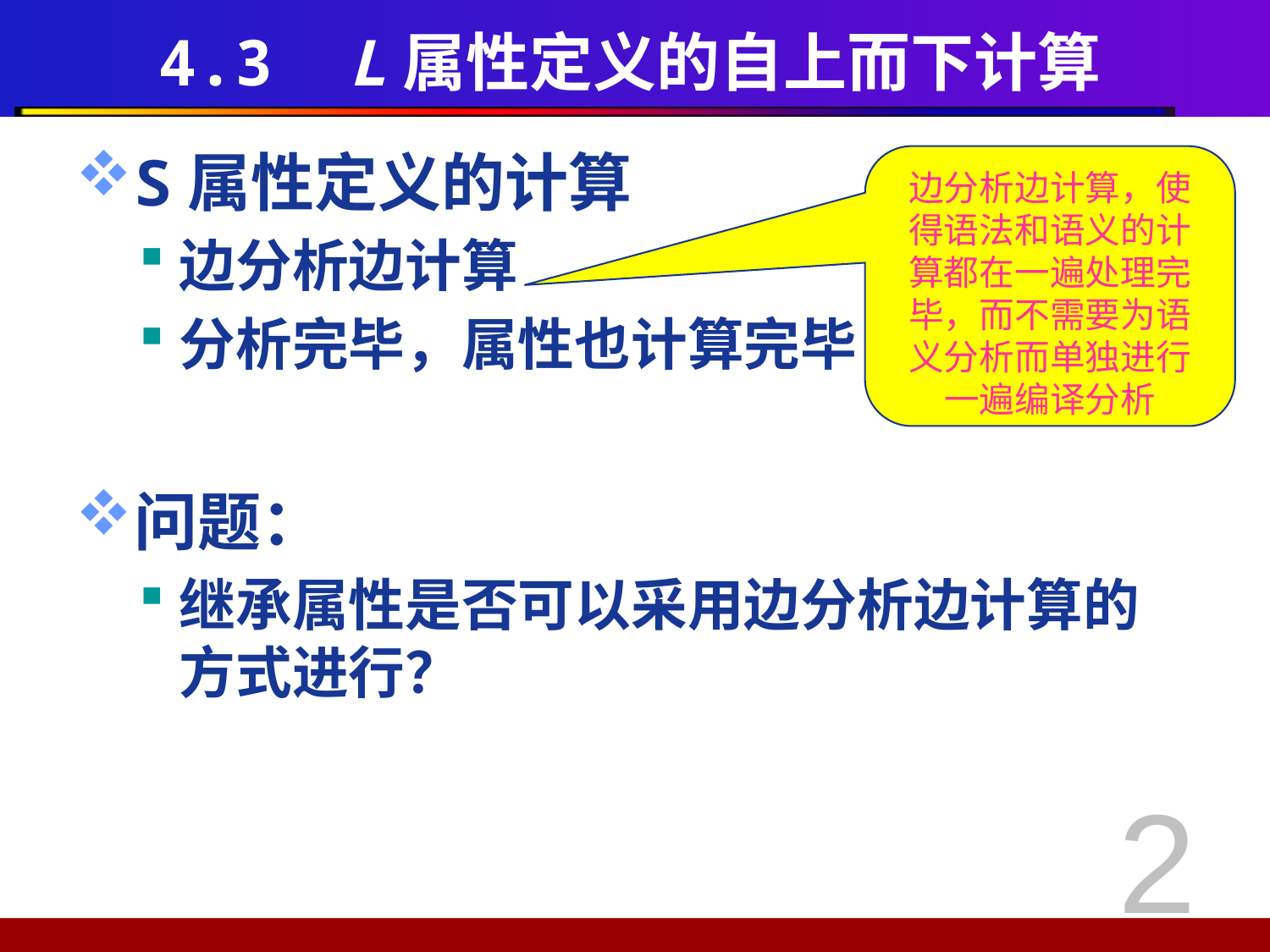

# 4.3  L属性定义的自上而下计算
S属性定义的计算
边分析边计算
分析完毕，属性也计算完毕

问题：
继承属性是否可以采用边分析边计算的方式进行？
边分析边计算，使得语法和语义的计算都在一遍处理完毕，而不需要为语义分析而单独进行一遍编译分析
2